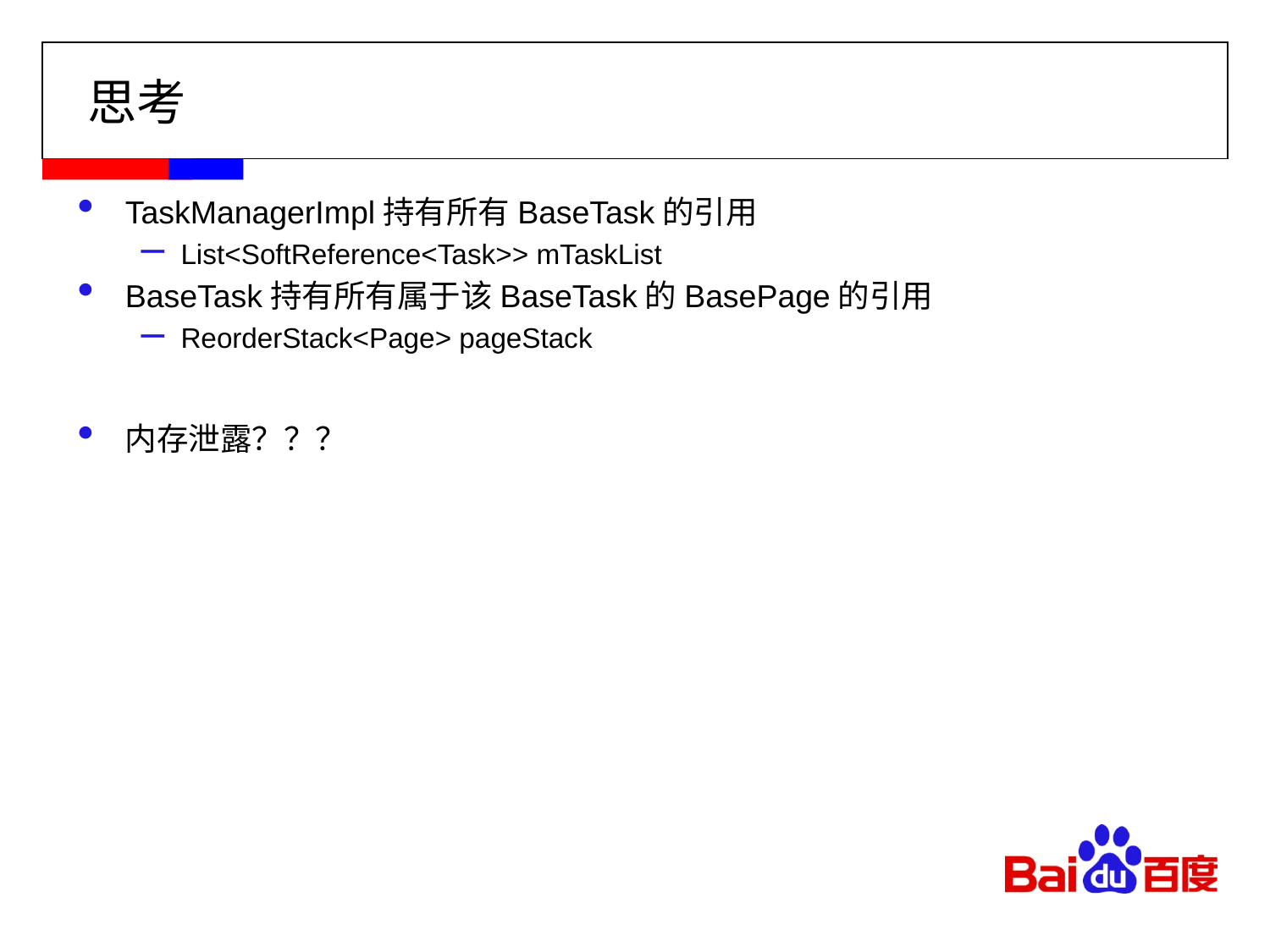

思考

TaskManagerImpl持有所有BaseTask的引用
List<SoftReference<Task>> mTaskList
BaseTask持有所有属于该BaseTask的BasePage的引用
ReorderStack<Page> pageStack

内存泄露？？？